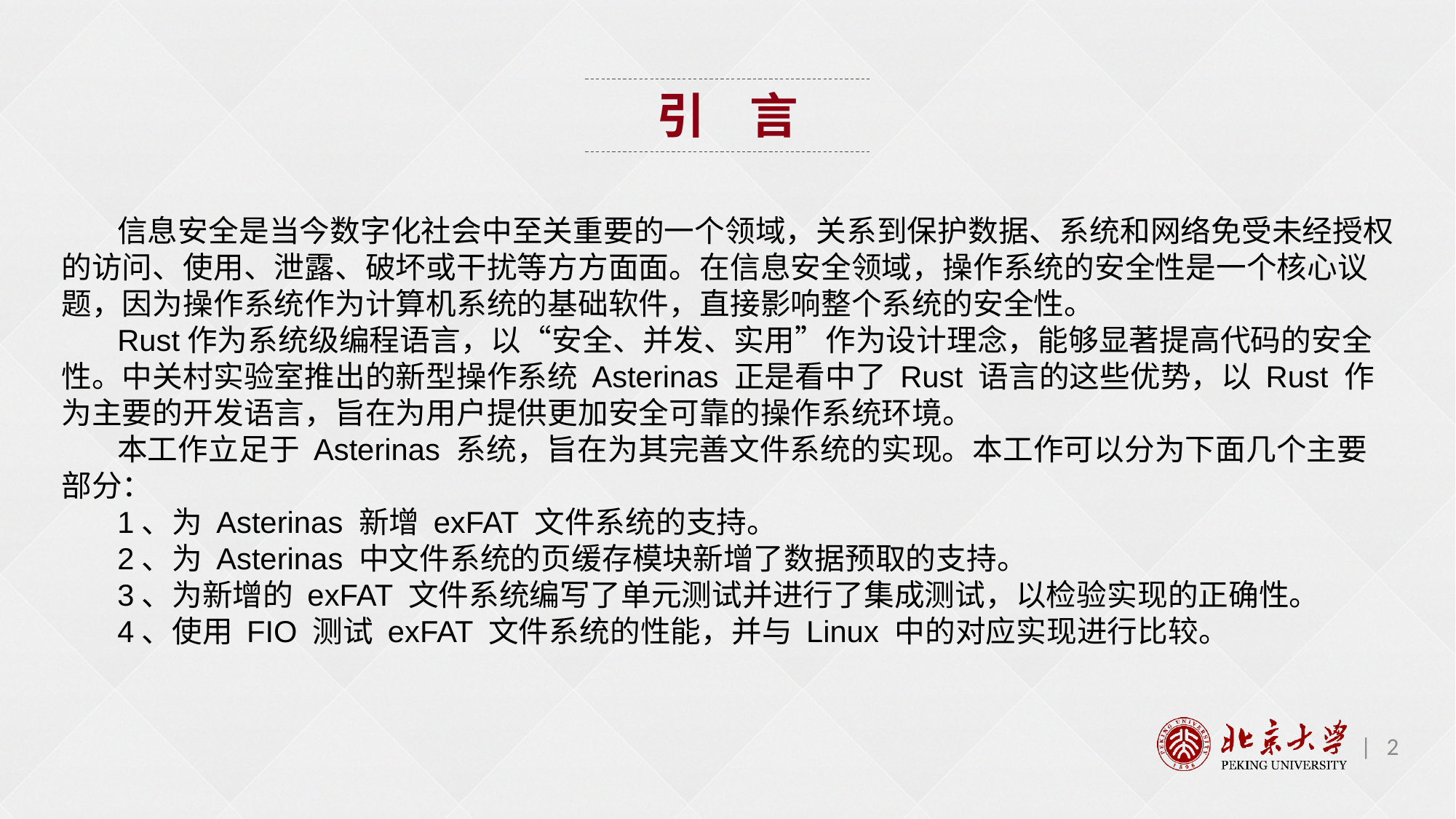

引    言
信息安全是当今数字化社会中至关重要的一个领域，关系到保护数据、系统和网络免受未经授权的访问、使用、泄露、破坏或干扰等方方面面。在信息安全领域，操作系统的安全性是一个核心议题，因为操作系统作为计算机系统的基础软件，直接影响整个系统的安全性。
Rust作为系统级编程语言，以“安全、并发、实用”作为设计理念，能够显著提高代码的安全性。中关村实验室推出的新型操作系统 Asterinas 正是看中了 Rust 语言的这些优势，以 Rust 作为主要的开发语言，旨在为用户提供更加安全可靠的操作系统环境。
本工作立足于 Asterinas 系统，旨在为其完善文件系统的实现。本工作可以分为下面几个主要部分：
1、为 Asterinas 新增 exFAT 文件系统的支持。
2、为 Asterinas 中文件系统的页缓存模块新增了数据预取的支持。
3、为新增的 exFAT 文件系统编写了单元测试并进行了集成测试，以检验实现的正确性。
4、使用 FIO 测试 exFAT 文件系统的性能，并与 Linux 中的对应实现进行比较。

2